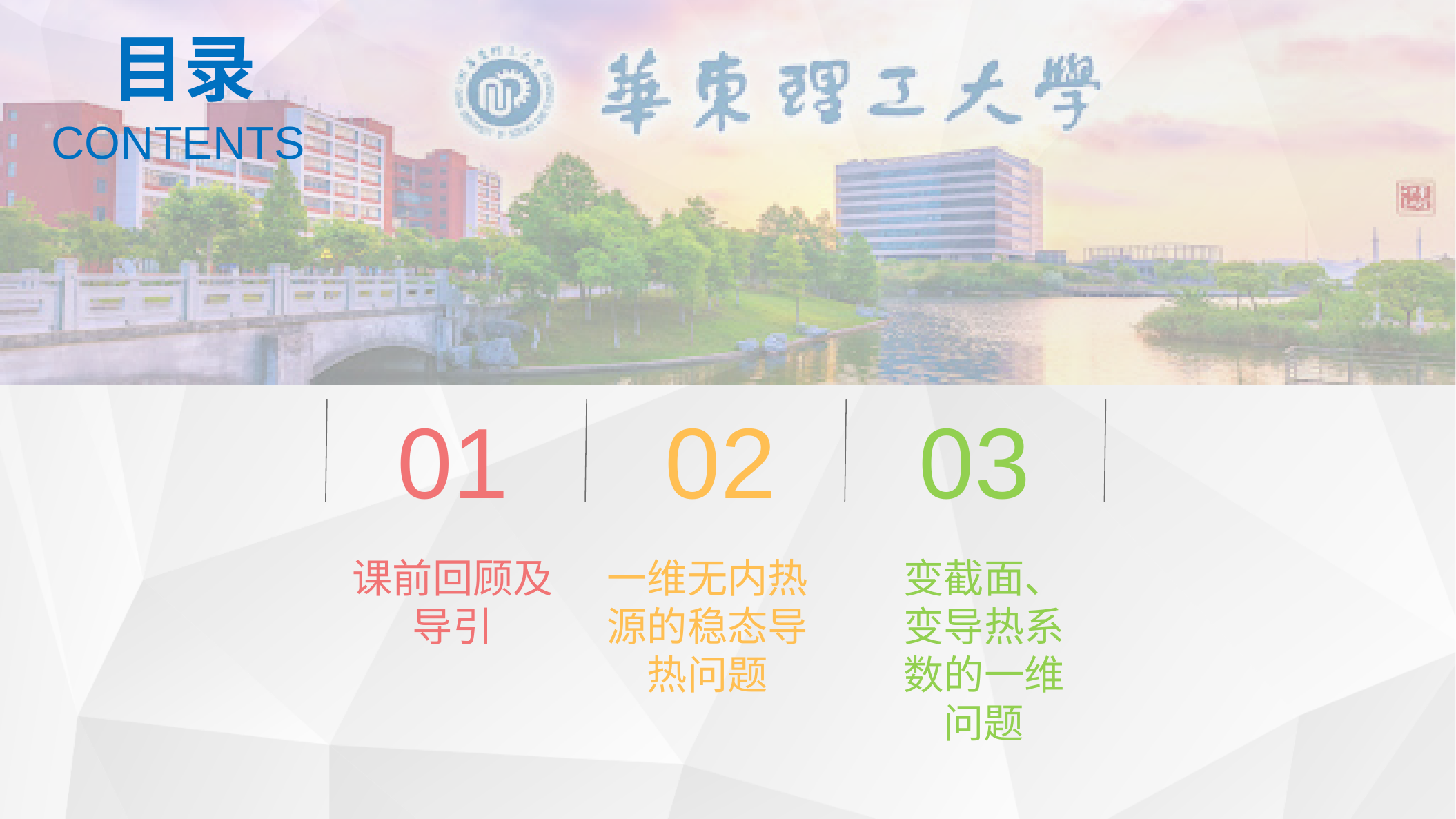

目录
CONTENTS
01
02
03
课前回顾及导引
变截面、变导热系数的一维问题
一维无内热源的稳态导热问题